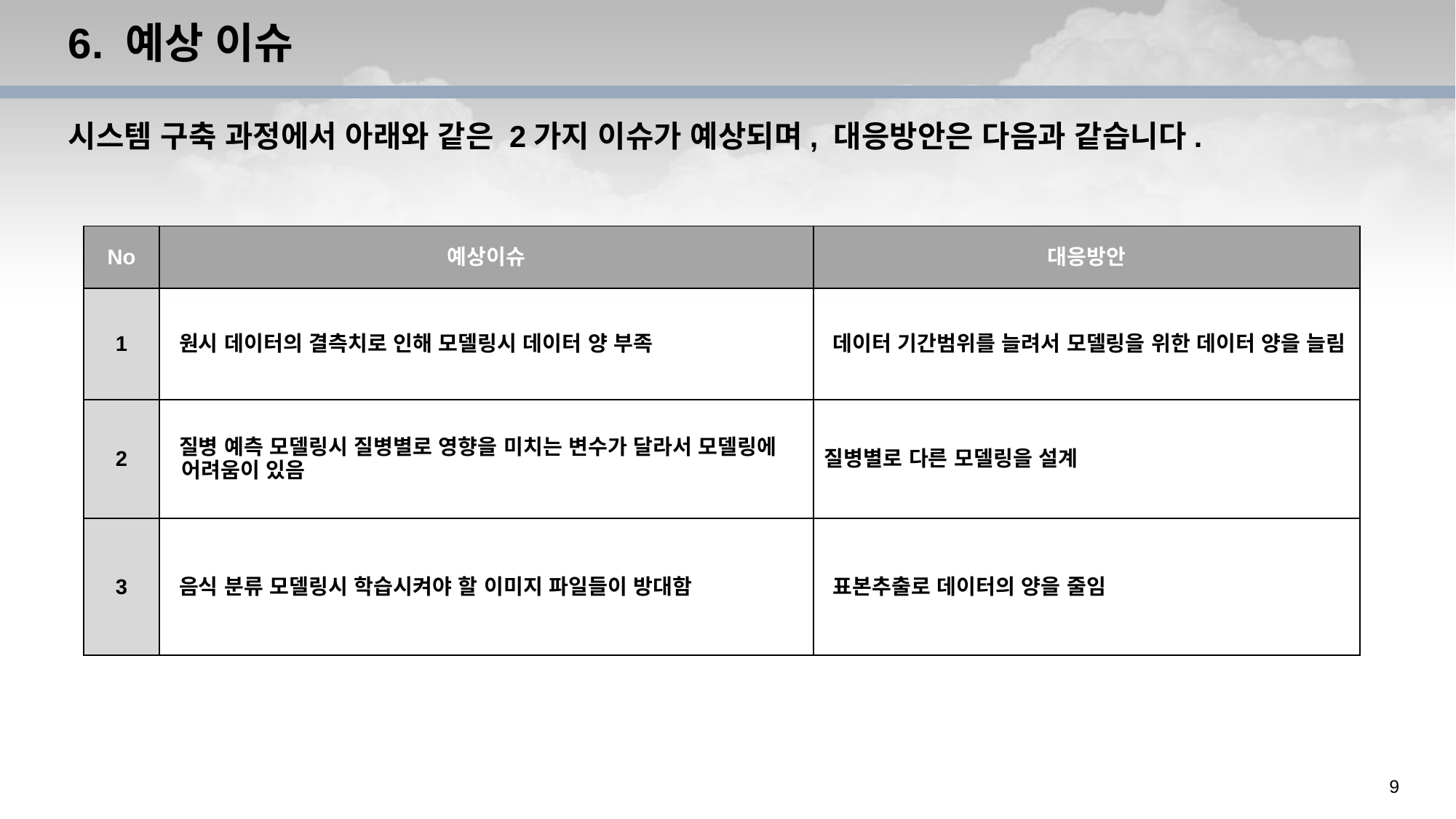

# 6. 예상 이슈
시스템 구축 과정에서 아래와 같은 2가지 이슈가 예상되며, 대응방안은 다음과 같습니다.
| No | 예상이슈 | 대응방안 |
| --- | --- | --- |
| 1 | 원시 데이터의 결측치로 인해 모델링시 데이터 양 부족 | 데이터 기간범위를 늘려서 모델링을 위한 데이터 양을 늘림 |
| 2 | 질병 예측 모델링시 질병별로 영향을 미치는 변수가 달라서 모델링에 어려움이 있음 | 질병별로 다른 모델링을 설계 |
| 3 | 음식 분류 모델링시 학습시켜야 할 이미지 파일들이 방대함 | 표본추출로 데이터의 양을 줄임 |